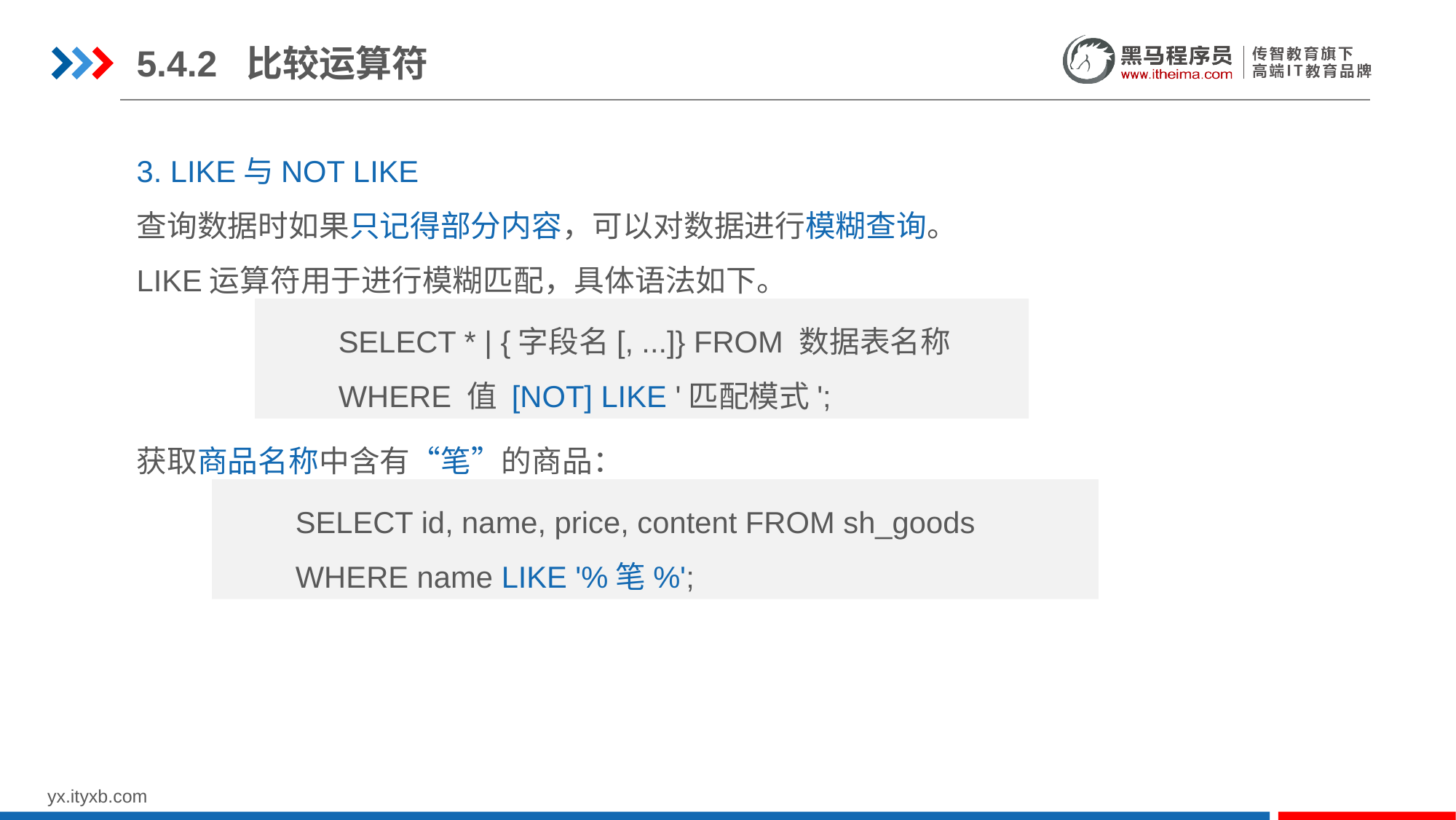

5.4.2  比较运算符
3. LIKE与NOT LIKE
查询数据时如果只记得部分内容，可以对数据进行模糊查询。
LIKE运算符用于进行模糊匹配，具体语法如下。
SELECT * | {字段名[, ...]} FROM 数据表名称
WHERE 值 [NOT] LIKE '匹配模式';
获取商品名称中含有“笔”的商品：
SELECT id, name, price, content FROM sh_goods
WHERE name LIKE '%笔%';